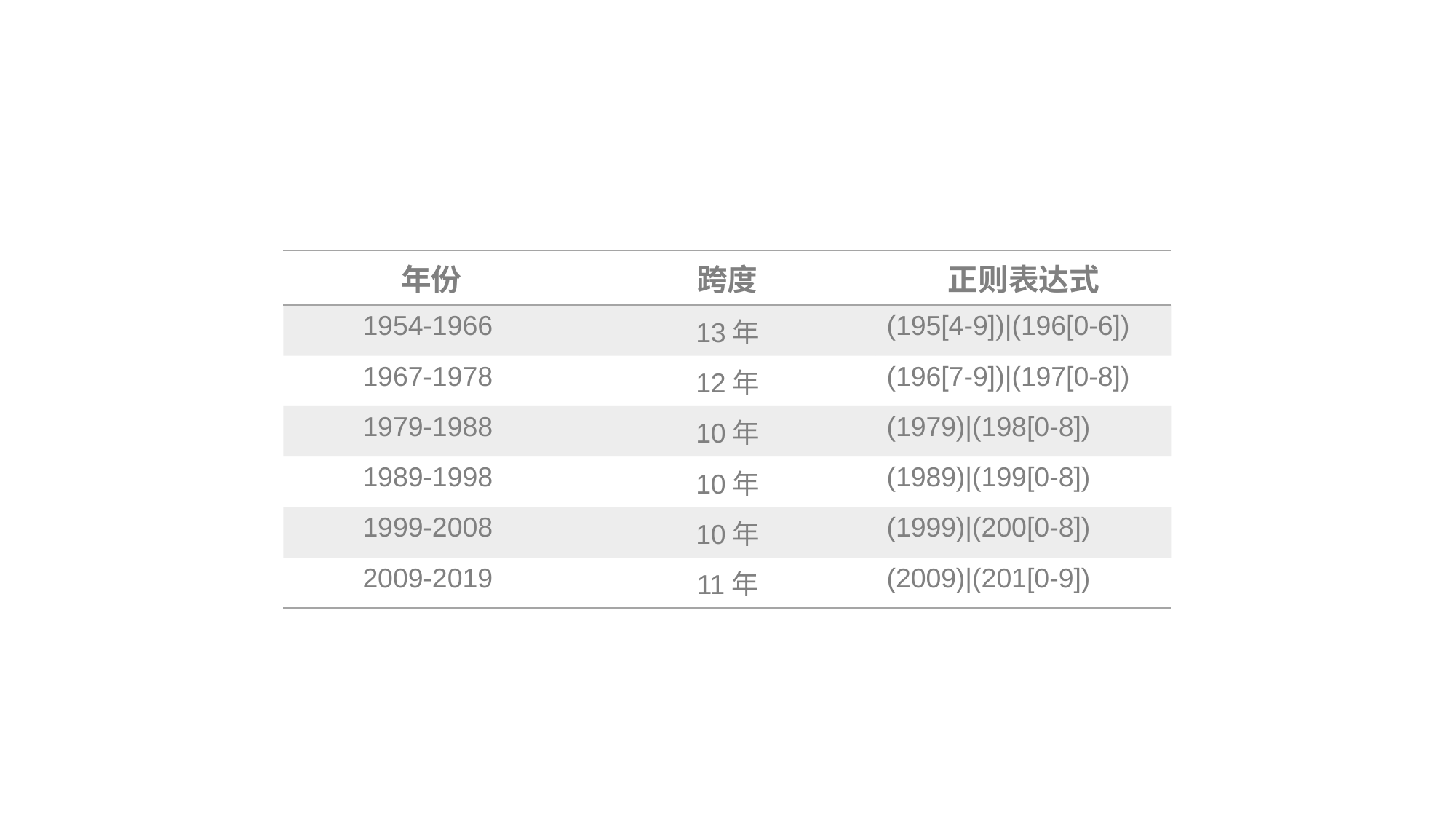

| 年份 | 跨度 | 正则表达式 |
| --- | --- | --- |
| 1954-1966 | 13年 | (195[4-9])|(196[0-6]) |
| 1967-1978 | 12年 | (196[7-9])|(197[0-8]) |
| 1979-1988 | 10年 | (1979)|(198[0-8]) |
| 1989-1998 | 10年 | (1989)|(199[0-8]) |
| 1999-2008 | 10年 | (1999)|(200[0-8]) |
| 2009-2019 | 11年 | (2009)|(201[0-9]) |